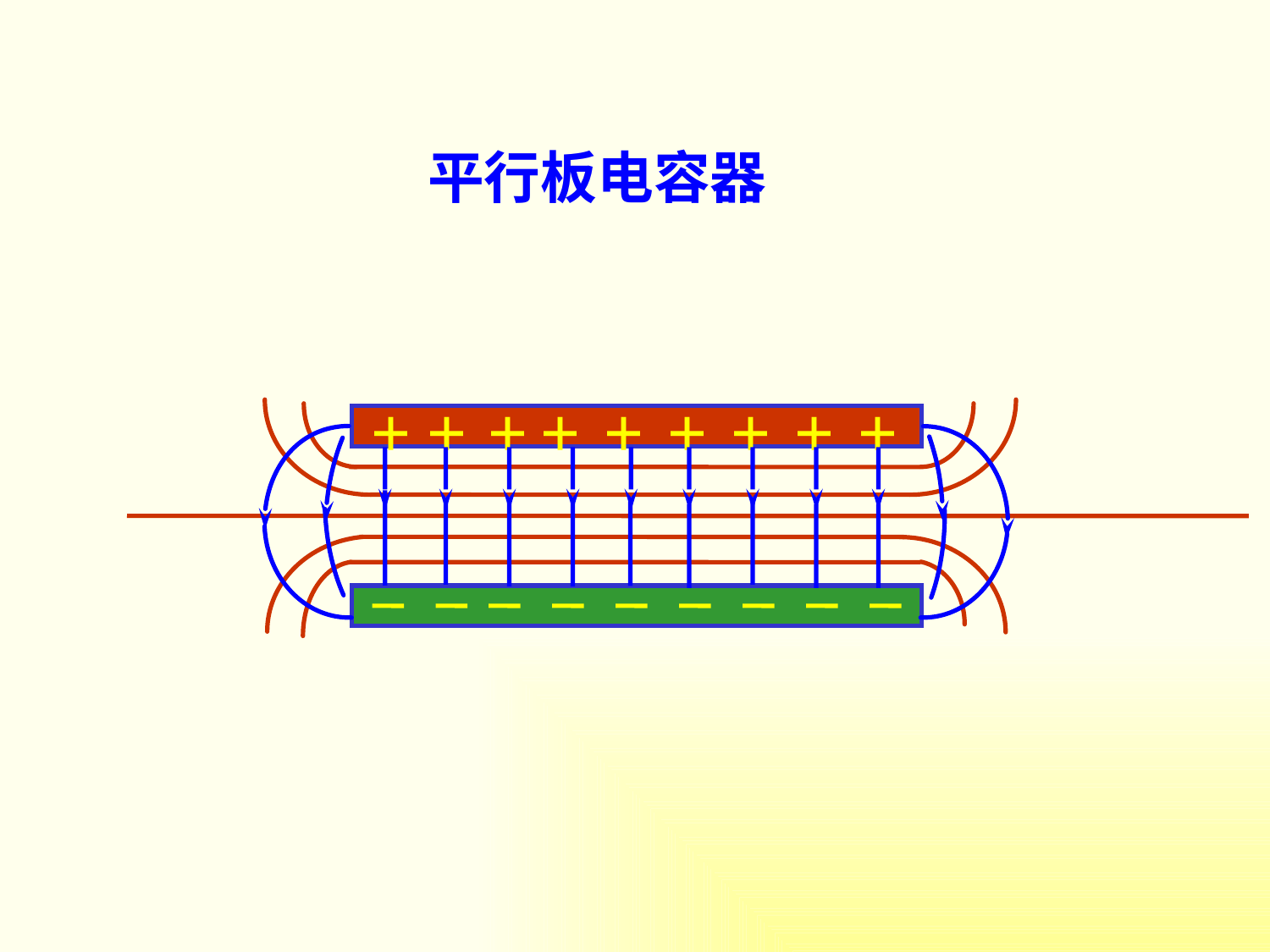

平行板电容器
+
+
+
+
+
+
+
+
+